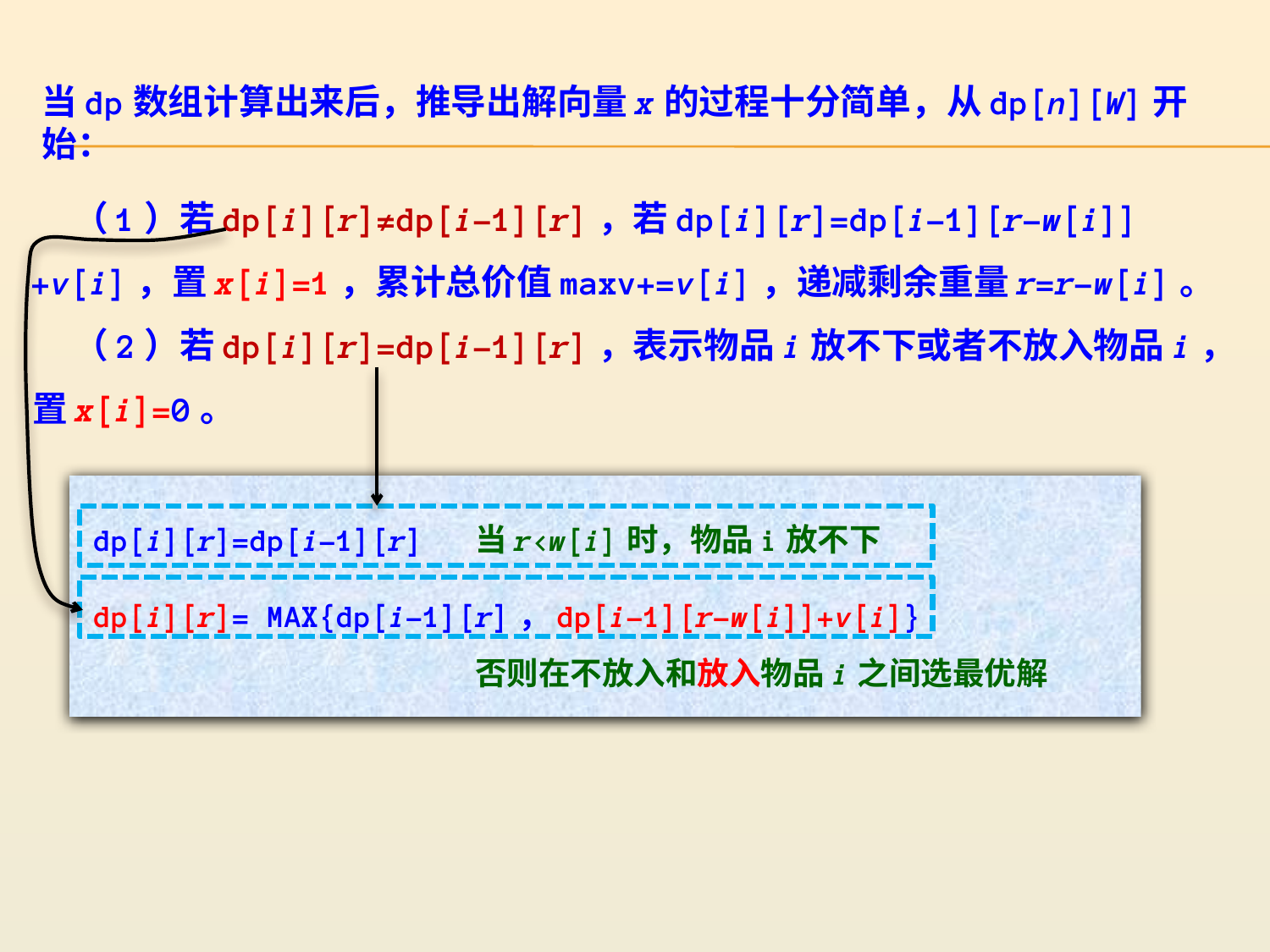

当dp数组计算出来后，推导出解向量x的过程十分简单，从dp[n][W]开始：
    （1）若dp[i][r]≠dp[i-1][r]，若dp[i][r]=dp[i-1][r-w[i]]+v[i]，置x[i]=1，累计总价值maxv+=v[i]，递减剩余重量r=r-w[i]。
    （2）若dp[i][r]=dp[i-1][r]，表示物品i放不下或者不放入物品i，置x[i]=0。

dp[i][r]=dp[i-1][r]	当r<w[i]时，物品i放不下
dp[i][r]= MAX{dp[i-1][r]，dp[i-1][r-w[i]]+v[i]}
			否则在不放入和放入物品i之间选最优解